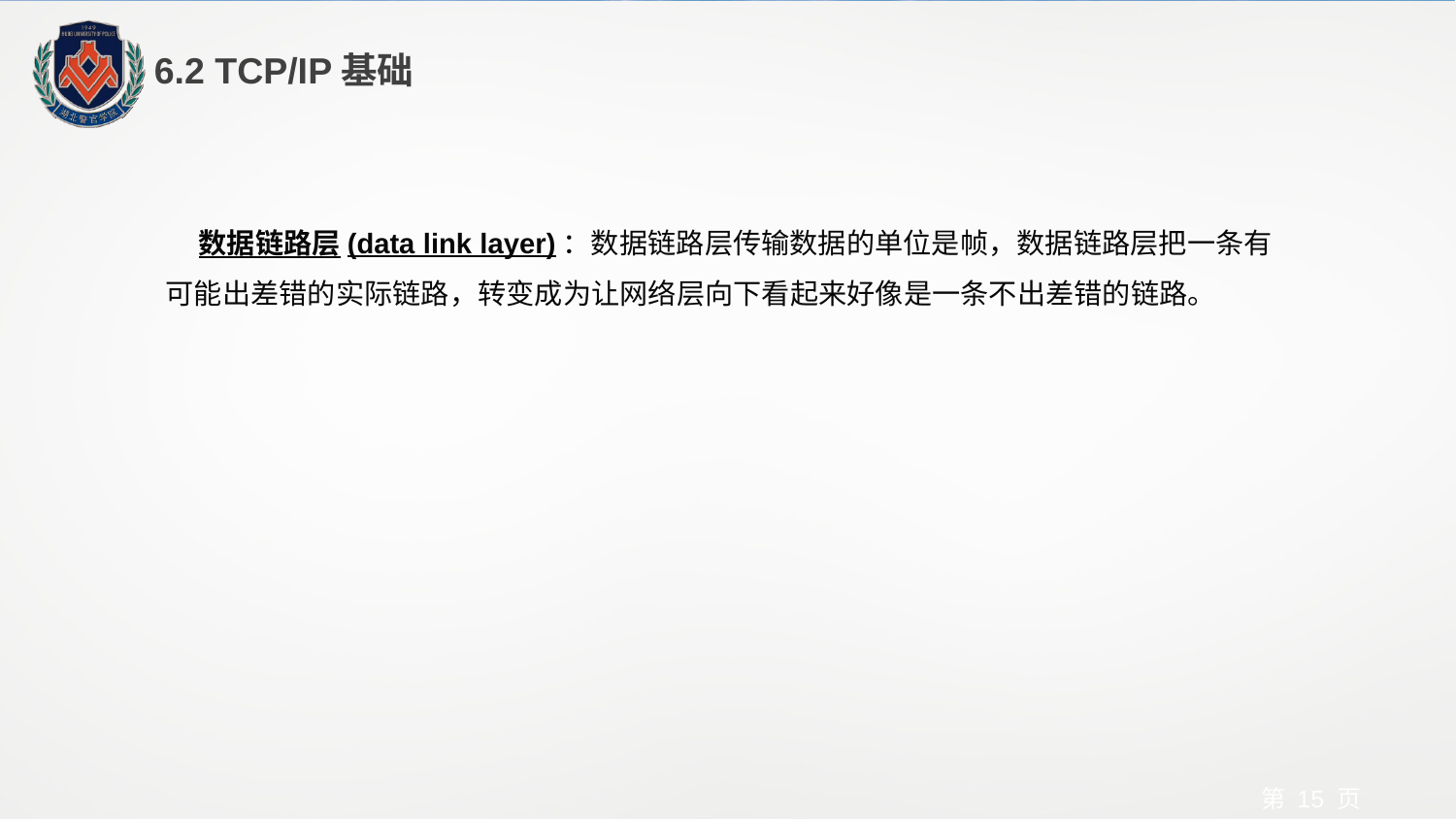

6.2 TCP/IP基础
    数据链路层(data link layer)：数据链路层传输数据的单位是帧，数据链路层把一条有可能出差错的实际链路，转变成为让网络层向下看起来好像是一条不出差错的链路。